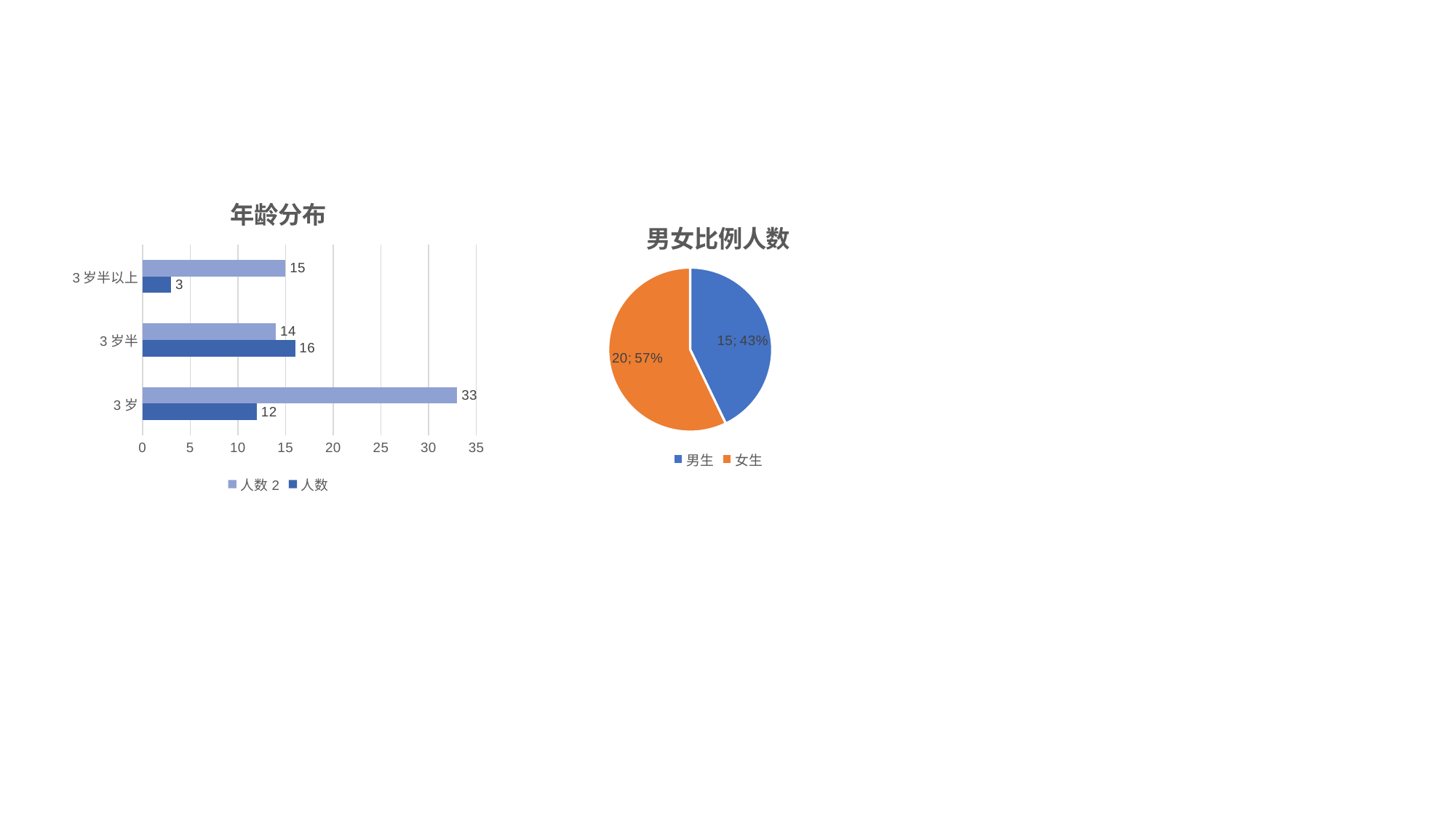

### Chart: 年龄分布

| Category | 人数 | 人数2 |
|---|---|---|
| 3岁 | 12.0 | 33.0 |
| 3岁半 | 16.0 | 14.0 |
| 3岁半以上 | 3.0 | 15.0 |

### Chart: 男女比例人数

| Category | 人数 |
|---|---|
| 男生 | 15.0 |
| 女生 | 20.0 |